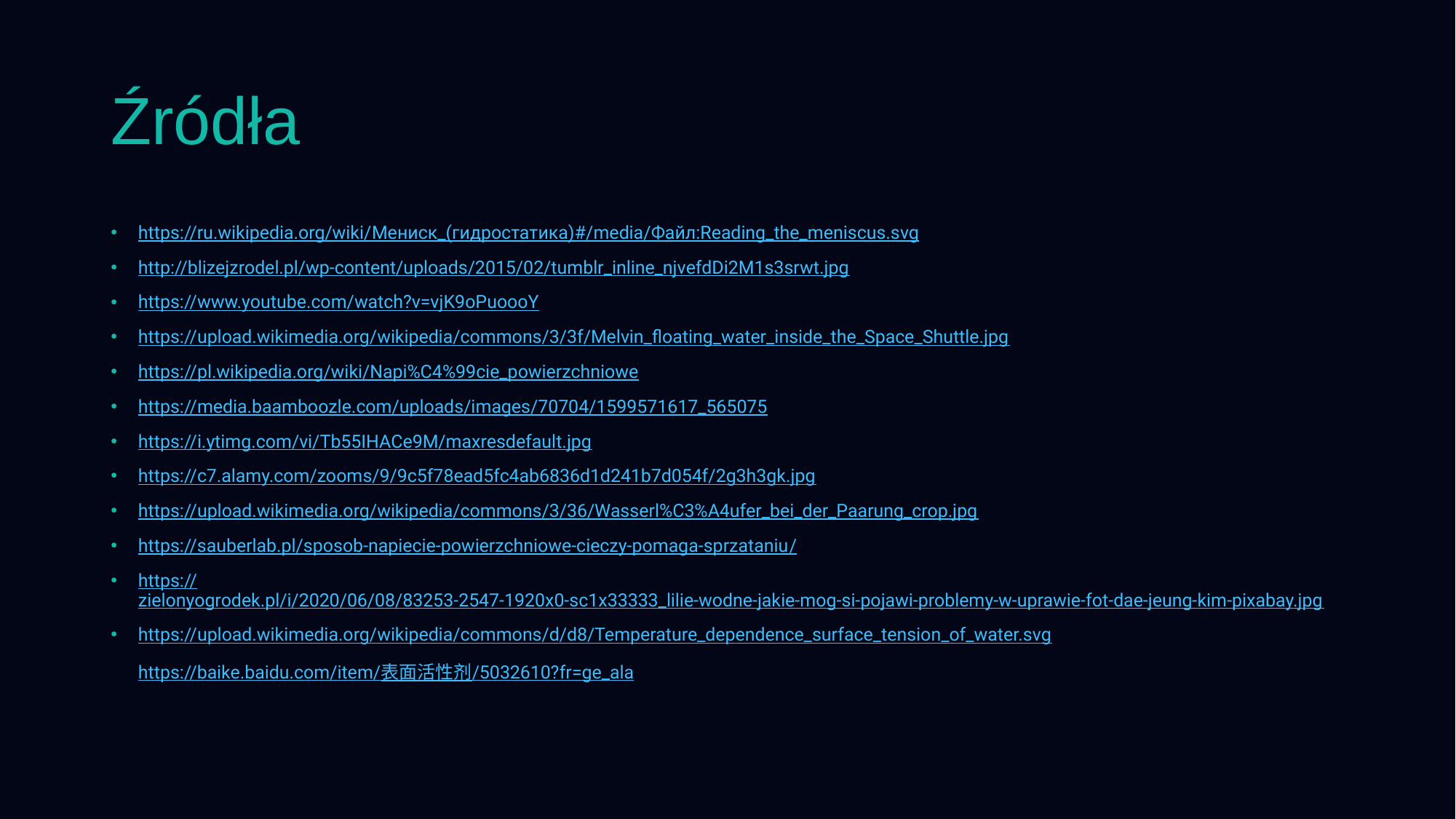

# Źródła
https://ru.wikipedia.org/wiki/Мениск_(гидростатика)#/media/Файл:Reading_the_meniscus.svg
http://blizejzrodel.pl/wp-content/uploads/2015/02/tumblr_inline_njvefdDi2M1s3srwt.jpg
https://www.youtube.com/watch?v=vjK9oPuoooY
https://upload.wikimedia.org/wikipedia/commons/3/3f/Melvin_floating_water_inside_the_Space_Shuttle.jpg
https://pl.wikipedia.org/wiki/Napi%C4%99cie_powierzchniowe
https://media.baamboozle.com/uploads/images/70704/1599571617_565075
https://i.ytimg.com/vi/Tb55IHACe9M/maxresdefault.jpg
https://c7.alamy.com/zooms/9/9c5f78ead5fc4ab6836d1d241b7d054f/2g3h3gk.jpg
https://upload.wikimedia.org/wikipedia/commons/3/36/Wasserl%C3%A4ufer_bei_der_Paarung_crop.jpg
https://sauberlab.pl/sposob-napiecie-powierzchniowe-cieczy-pomaga-sprzataniu/
https://zielonyogrodek.pl/i/2020/06/08/83253-2547-1920x0-sc1x33333_lilie-wodne-jakie-mog-si-pojawi-problemy-w-uprawie-fot-dae-jeung-kim-pixabay.jpg
https://upload.wikimedia.org/wikipedia/commons/d/d8/Temperature_dependence_surface_tension_of_water.svg
https://baike.baidu.com/item/表面活性剂/5032610?fr=ge_ala